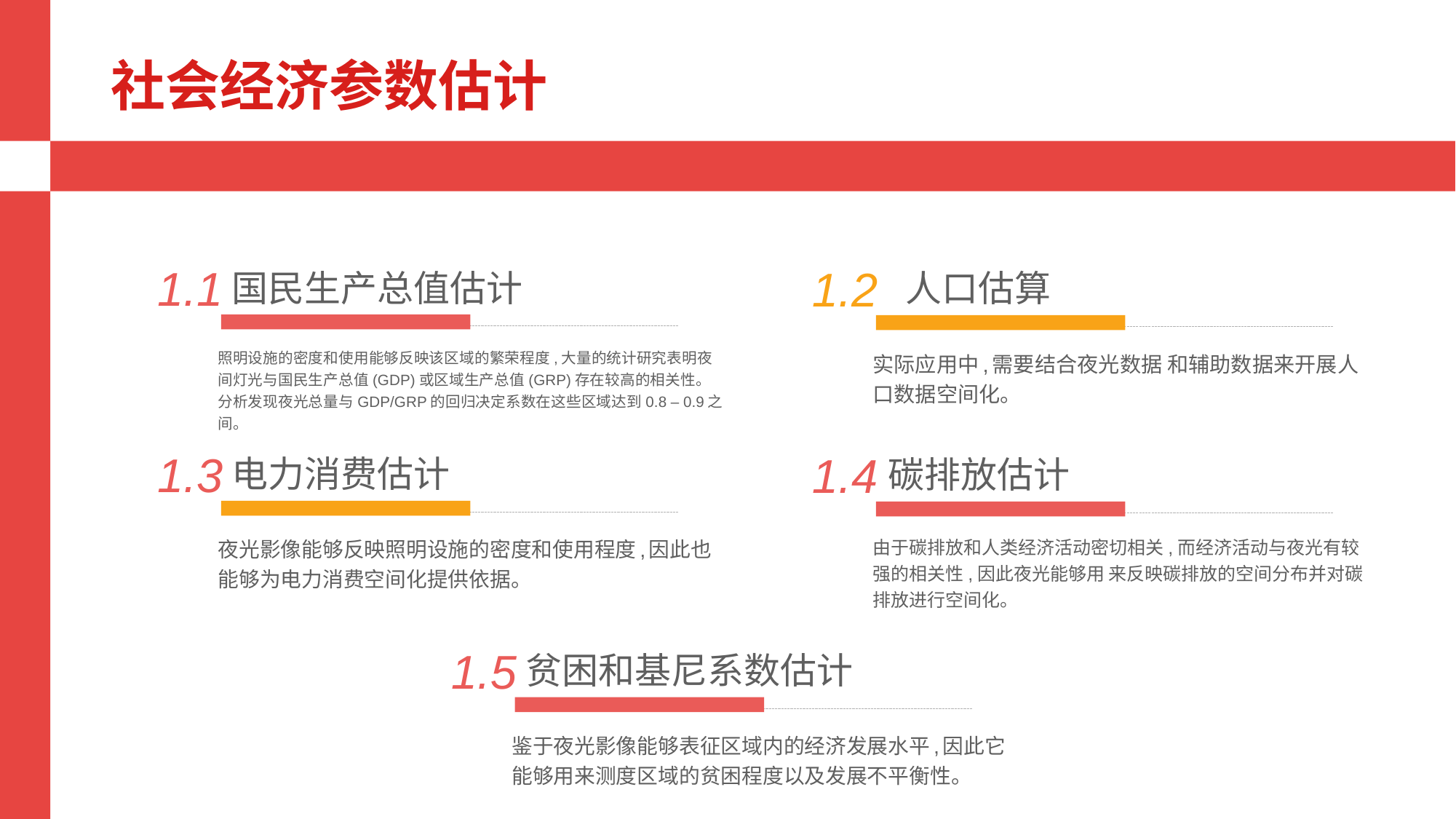

社会经济参数估计
1.1

照明设施的密度和使用能够反映该区域的繁荣程度,大量的统计研究表明夜间灯光与国民生产总值(GDP)或区域生产总值(GRP)存在较高的相关性。分析发现夜光总量与GDP/GRP的回归决定系数在这些区域达到0.8 – 0.9之间。
1.2

实际应用中,需要结合夜光数据 和辅助数据来开展人口数据空间化。
国民生产总值估计
人口估算
1.3

夜光影像能够反映照明设施的密度和使用程度,因此也能够为电力消费空间化提供依据。
1.4

由于碳排放和人类经济活动密切相关,而经济活动与夜光有较强的相关性,因此夜光能够用 来反映碳排放的空间分布并对碳排放进行空间化。
电力消费估计
碳排放估计
1.5

鉴于夜光影像能够表征区域内的经济发展水平,因此它能够用来测度区域的贫困程度以及发展不平衡性。
贫困和基尼系数估计